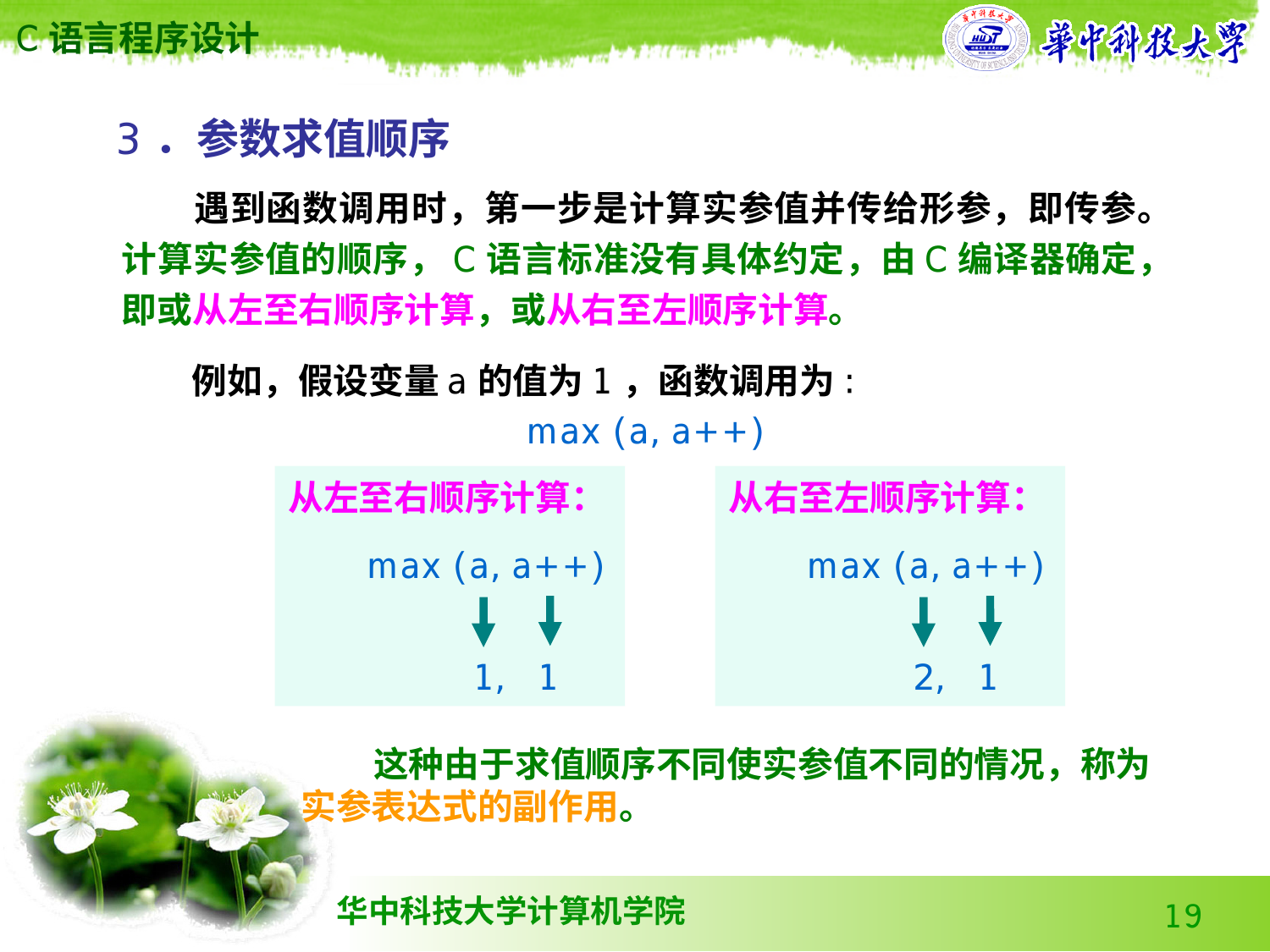

3．参数求值顺序
       遇到函数调用时，第一步是计算实参值并传给形参，即传参。计算实参值的顺序，C语言标准没有具体约定，由C编译器确定，即或从左至右顺序计算，或从右至左顺序计算。
       例如，假设变量a的值为1，函数调用为:
max (a, a++)

从左至右顺序计算：
max (a, a++)

1,   1

从右至左顺序计算：
max (a, a++)

2,   1
        这种由于求值顺序不同使实参值不同的情况，称为实参表达式的副作用。
19